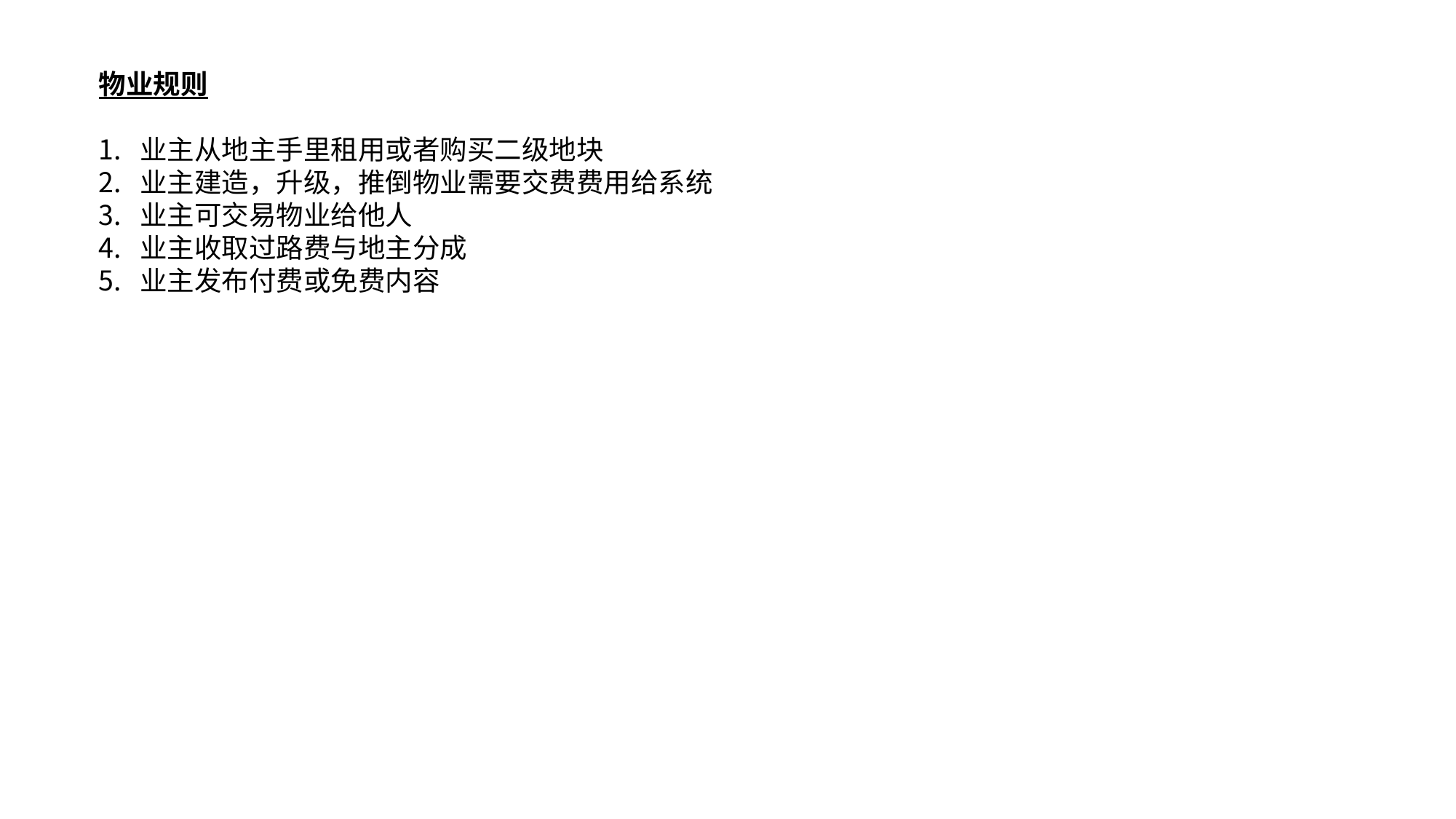

物业规则

业主从地主手里租用或者购买二级地块
业主建造，升级，推倒物业需要交费费用给系统
业主可交易物业给他人
业主收取过路费与地主分成
业主发布付费或免费内容